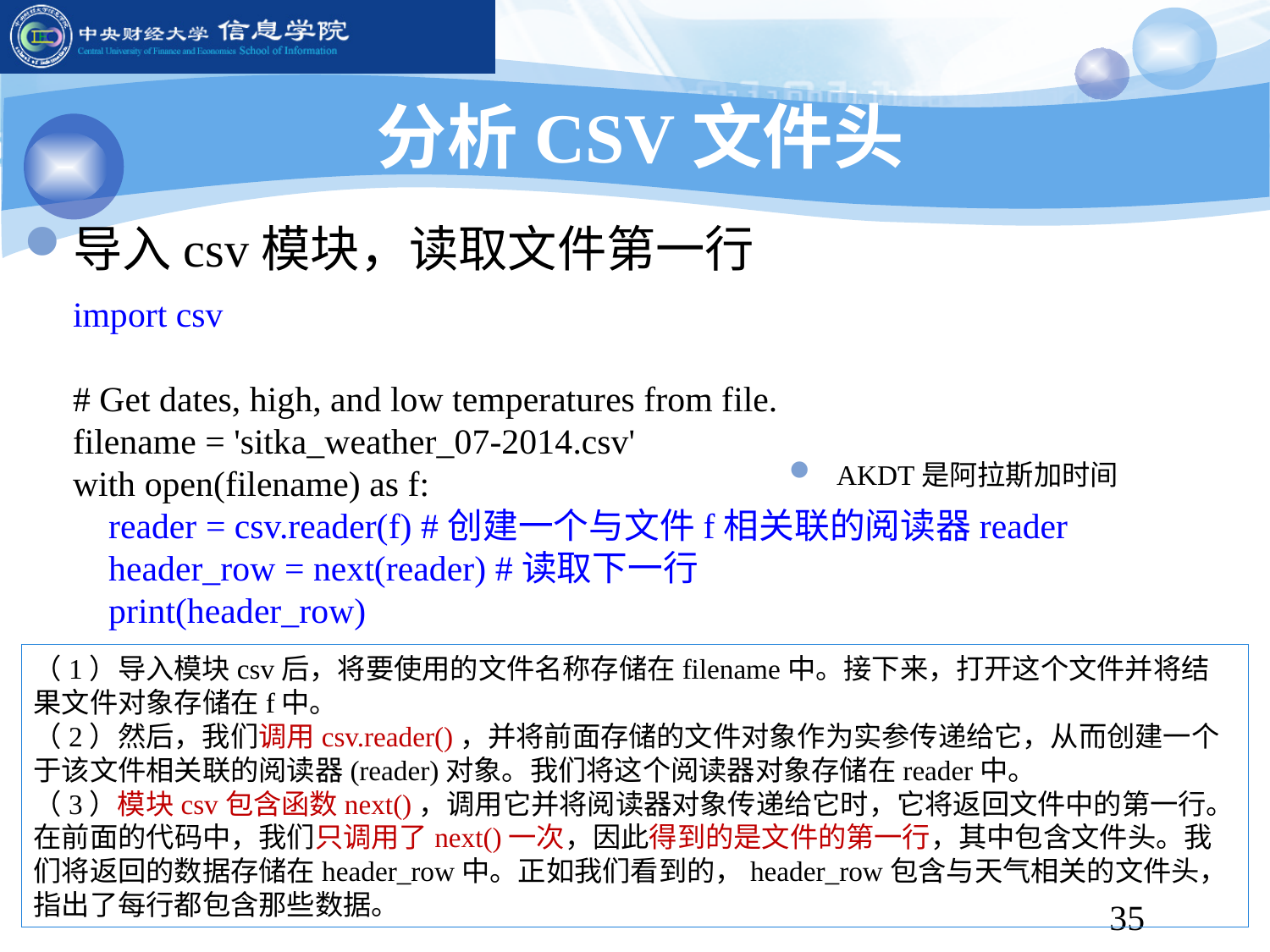

# 分析CSV文件头
导入csv模块，读取文件第一行

import csv

# Get dates, high, and low temperatures from file.
filename = 'sitka_weather_07-2014.csv'
with open(filename) as f:
    reader = csv.reader(f) #创建一个与文件f相关联的阅读器reader
    header_row = next(reader) #读取下一行
    print(header_row)
AKDT是阿拉斯加时间
（1）导入模块csv后，将要使用的文件名称存储在filename中。接下来，打开这个文件并将结果文件对象存储在f中。
（2）然后，我们调用csv.reader()，并将前面存储的文件对象作为实参传递给它，从而创建一个于该文件相关联的阅读器(reader)对象。我们将这个阅读器对象存储在reader中。
（3）模块csv包含函数next()，调用它并将阅读器对象传递给它时，它将返回文件中的第一行。在前面的代码中，我们只调用了next()一次，因此得到的是文件的第一行，其中包含文件头。我们将返回的数据存储在header_row中。正如我们看到的，header_row包含与天气相关的文件头，指出了每行都包含那些数据。